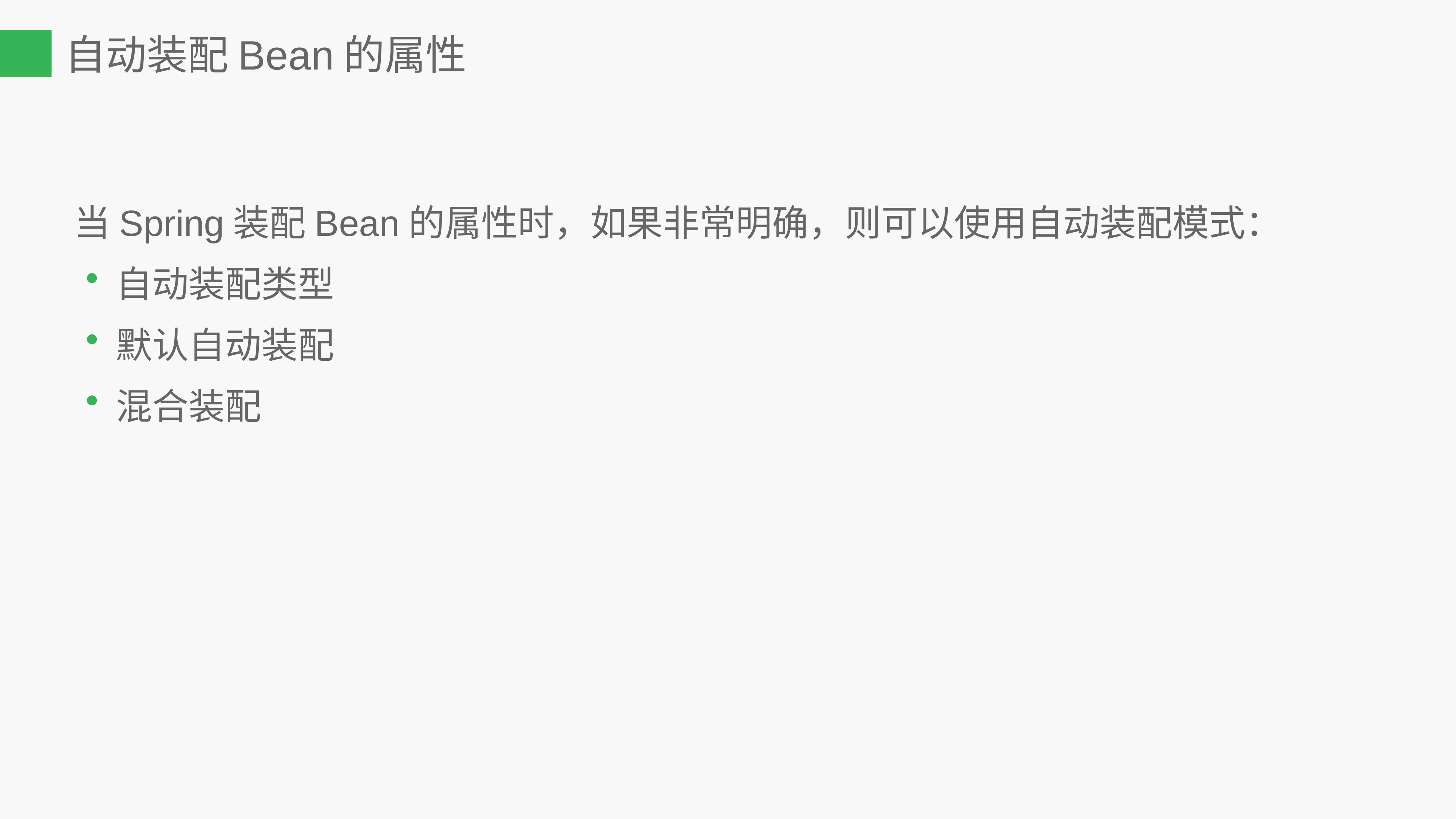

自动装配Bean的属性

当Spring装配Bean的属性时，如果非常明确，则可以使用自动装配模式：
自动装配类型
默认自动装配
混合装配